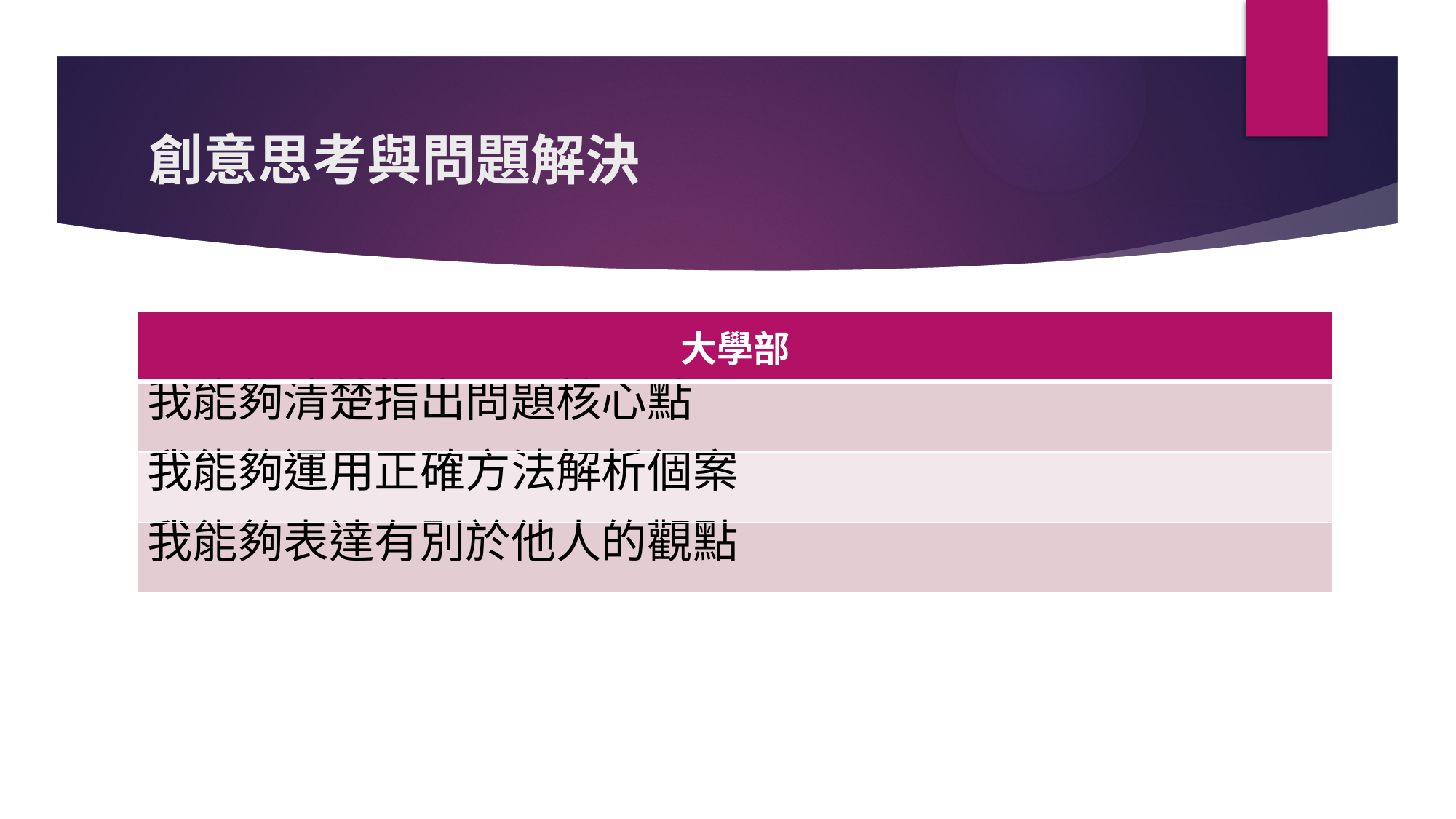

# 創意思考與問題解決
| 大學部 |
| --- |
| 我能夠清楚指出問題核心點 |
| 我能夠運用正確方法解析個案 |
| 我能夠表達有別於他人的觀點 |